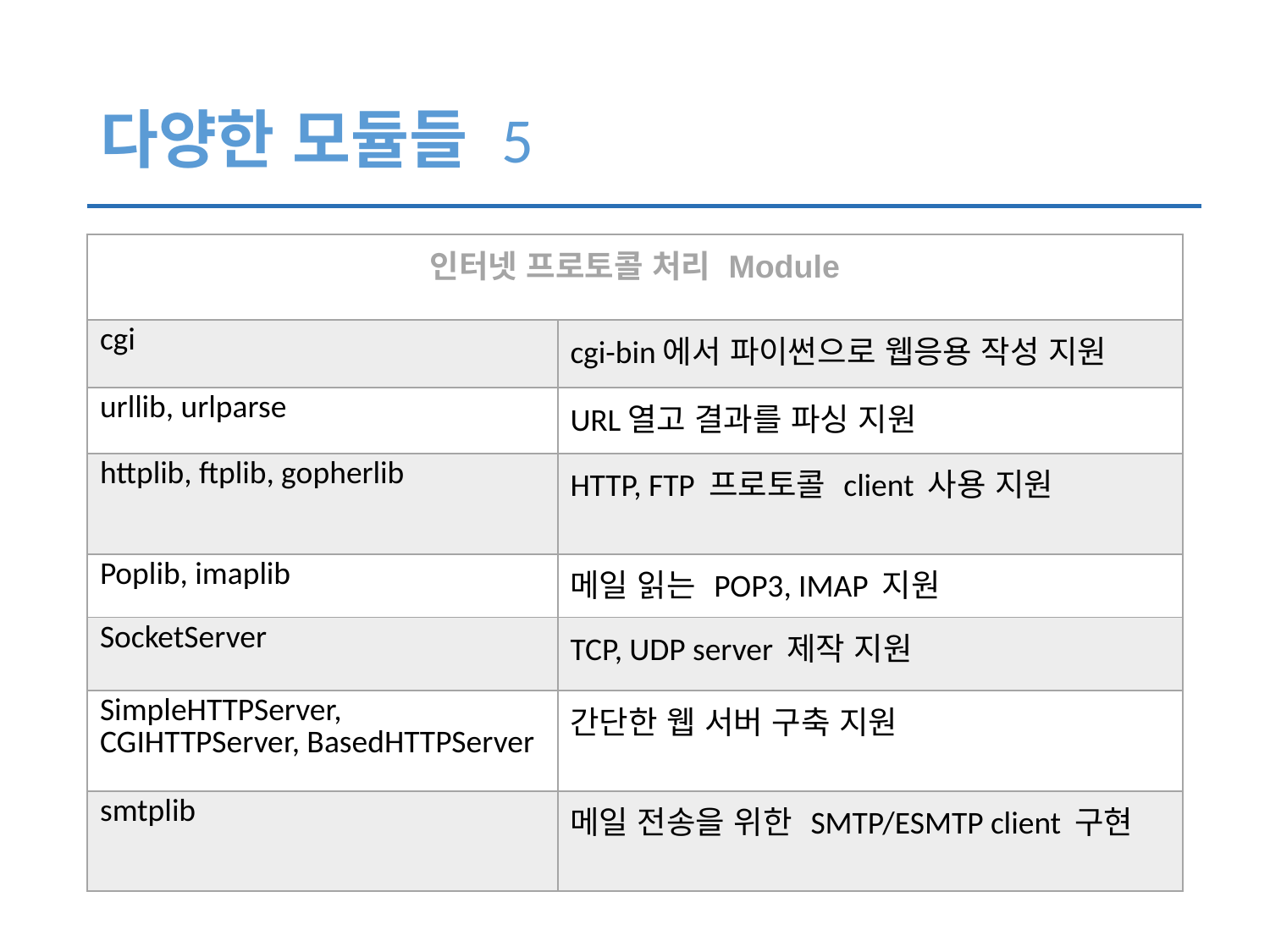

# 다양한 모듈들 5
| 인터넷 프로토콜 처리 Module |  |
| --- | --- |
| cgi | cgi-bin에서 파이썬으로 웹응용 작성 지원 |
| urllib, urlparse | URL열고 결과를 파싱 지원 |
| httplib, ftplib, gopherlib | HTTP, FTP 프로토콜 client 사용 지원 |
| Poplib, imaplib | 메일 읽는 POP3, IMAP 지원 |
| SocketServer | TCP, UDP server 제작 지원 |
| SimpleHTTPServer, CGIHTTPServer, BasedHTTPServer | 간단한 웹 서버 구축 지원 |
| smtplib | 메일 전송을 위한 SMTP/ESMTP client 구현 |